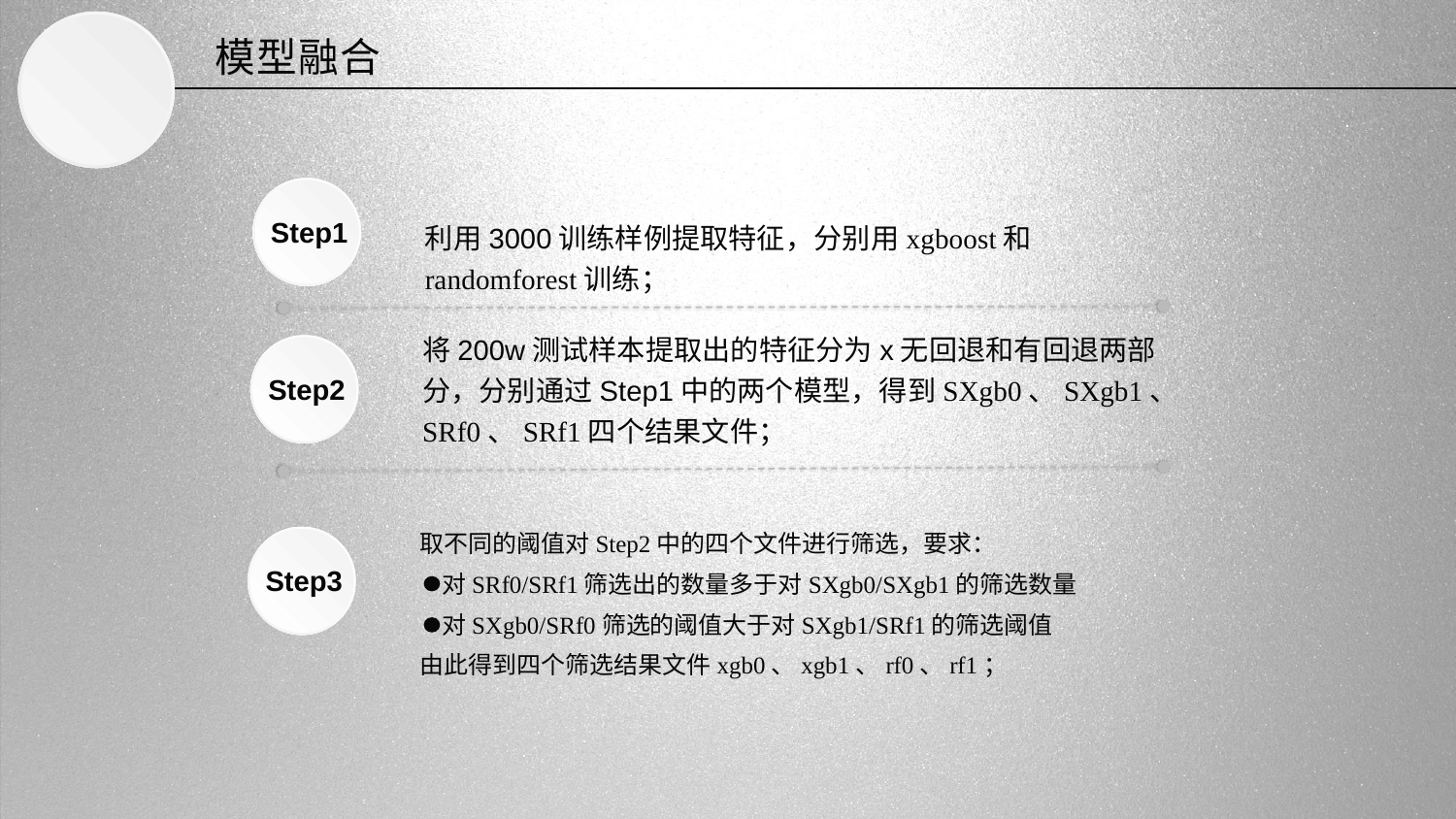

模型融合

Step1
利用3000训练样例提取特征，分别用xgboost和randomforest训练；
将200w测试样本提取出的特征分为x无回退和有回退两部分，分别通过Step1中的两个模型，得到SXgb0、SXgb1、SRf0、SRf1四个结果文件；

Step2
取不同的阈值对Step2中的四个文件进行筛选，要求：
   对SRf0/SRf1筛选出的数量多于对SXgb0/SXgb1的筛选数量
   对SXgb0/SRf0筛选的阈值大于对SXgb1/SRf1的筛选阈值
由此得到四个筛选结果文件xgb0、xgb1、rf0、rf1；

Step3